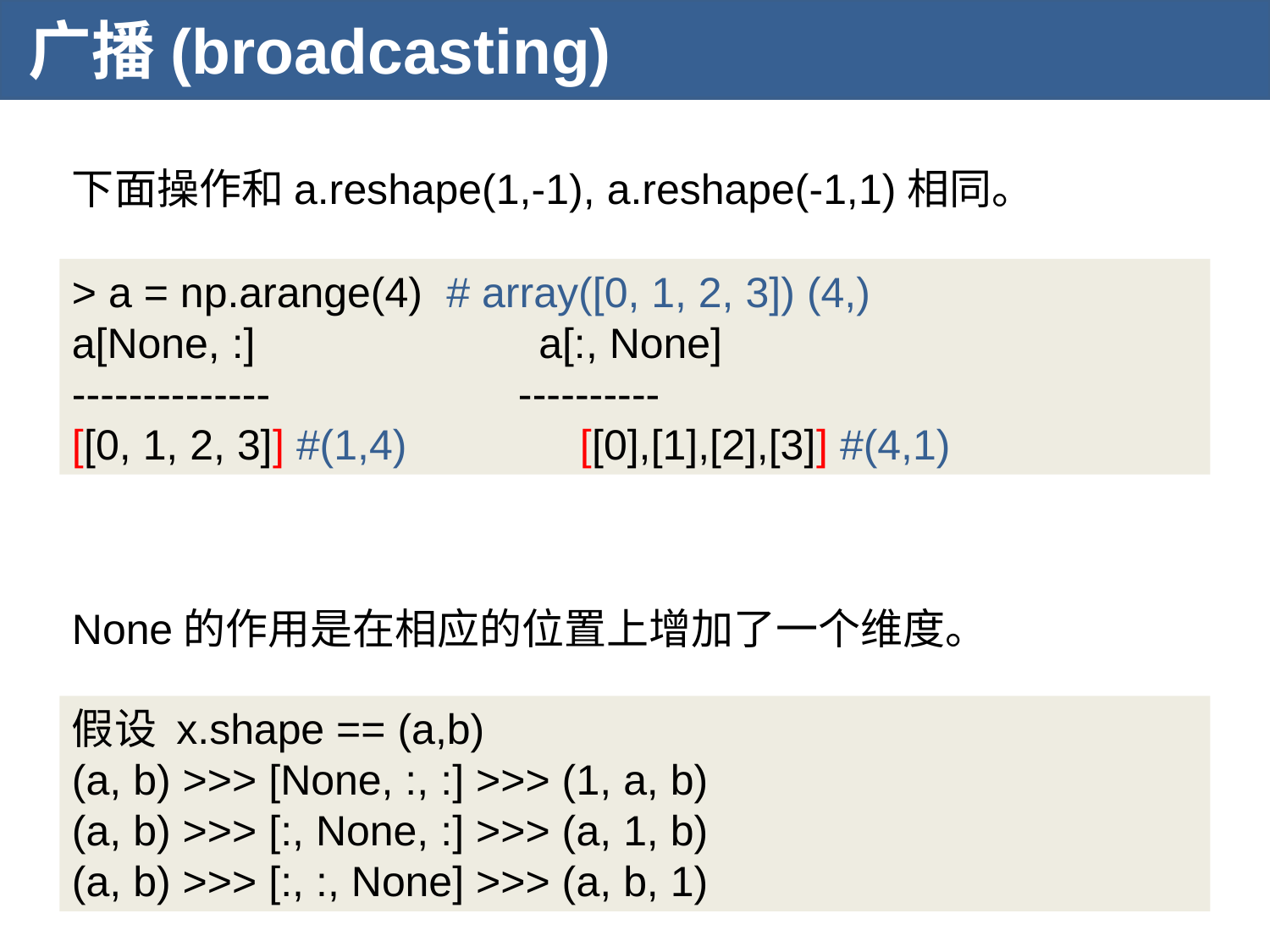

广播(broadcasting)
下面操作和a.reshape(1,-1), a.reshape(-1,1)相同。
> a = np.arange(4)  # array([0, 1, 2, 3]) (4,)
a[None, :]                        a[:, None]
--------------                     ----------
[[0, 1, 2, 3]] #(1,4) 		[[0],[1],[2],[3]] #(4,1)
None的作用是在相应的位置上增加了一个维度。
假设 x.shape == (a,b)
(a, b) >>> [None, :, :] >>> (1, a, b)
(a, b) >>> [:, None, :] >>> (a, 1, b)
(a, b) >>> [:, :, None] >>> (a, b, 1)